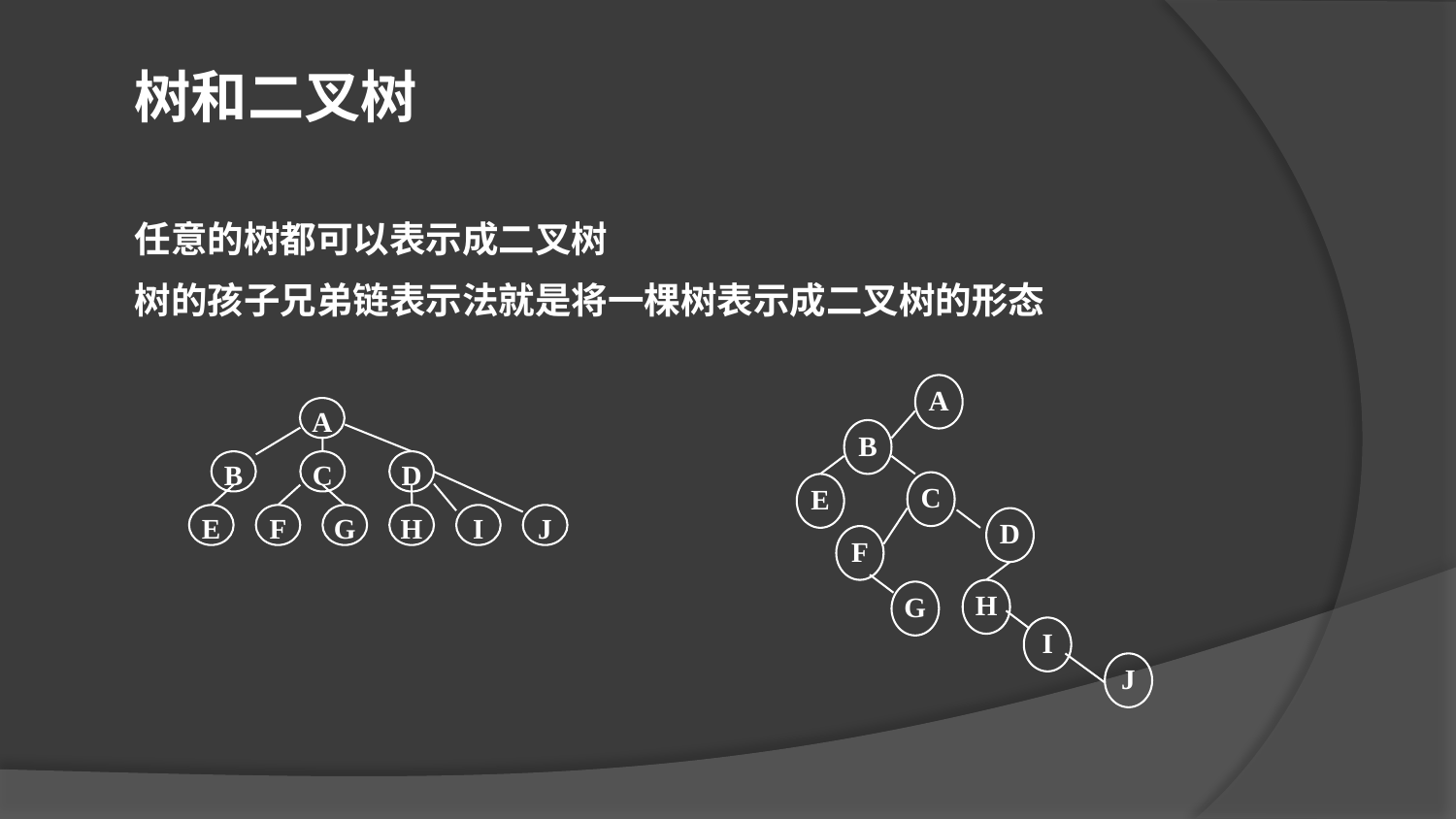

树和二叉树
任意的树都可以表示成二叉树
树的孩子兄弟链表示法就是将一棵树表示成二叉树的形态
A

B

C
E

D

F

H
G

I

J
A

B
C
D

E
F
G
H
I
J